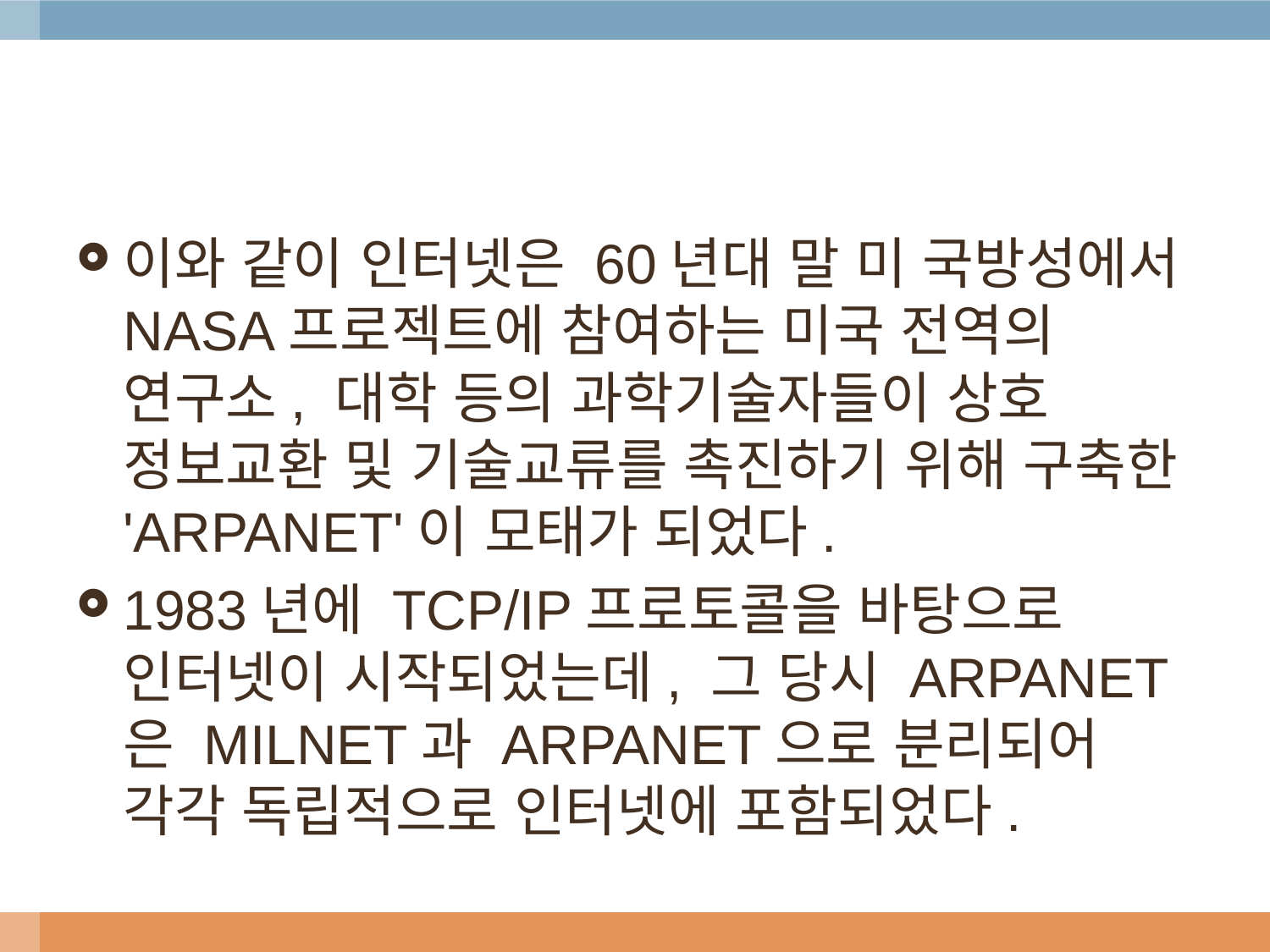

#
이와 같이 인터넷은 60년대 말 미 국방성에서 NASA프로젝트에 참여하는 미국 전역의 연구소, 대학 등의 과학기술자들이 상호 정보교환 및 기술교류를 촉진하기 위해 구축한 'ARPANET'이 모태가 되었다.
1983년에 TCP/IP프로토콜을 바탕으로 인터넷이 시작되었는데, 그 당시 ARPANET은 MILNET과 ARPANET으로 분리되어 각각 독립적으로 인터넷에 포함되었다.